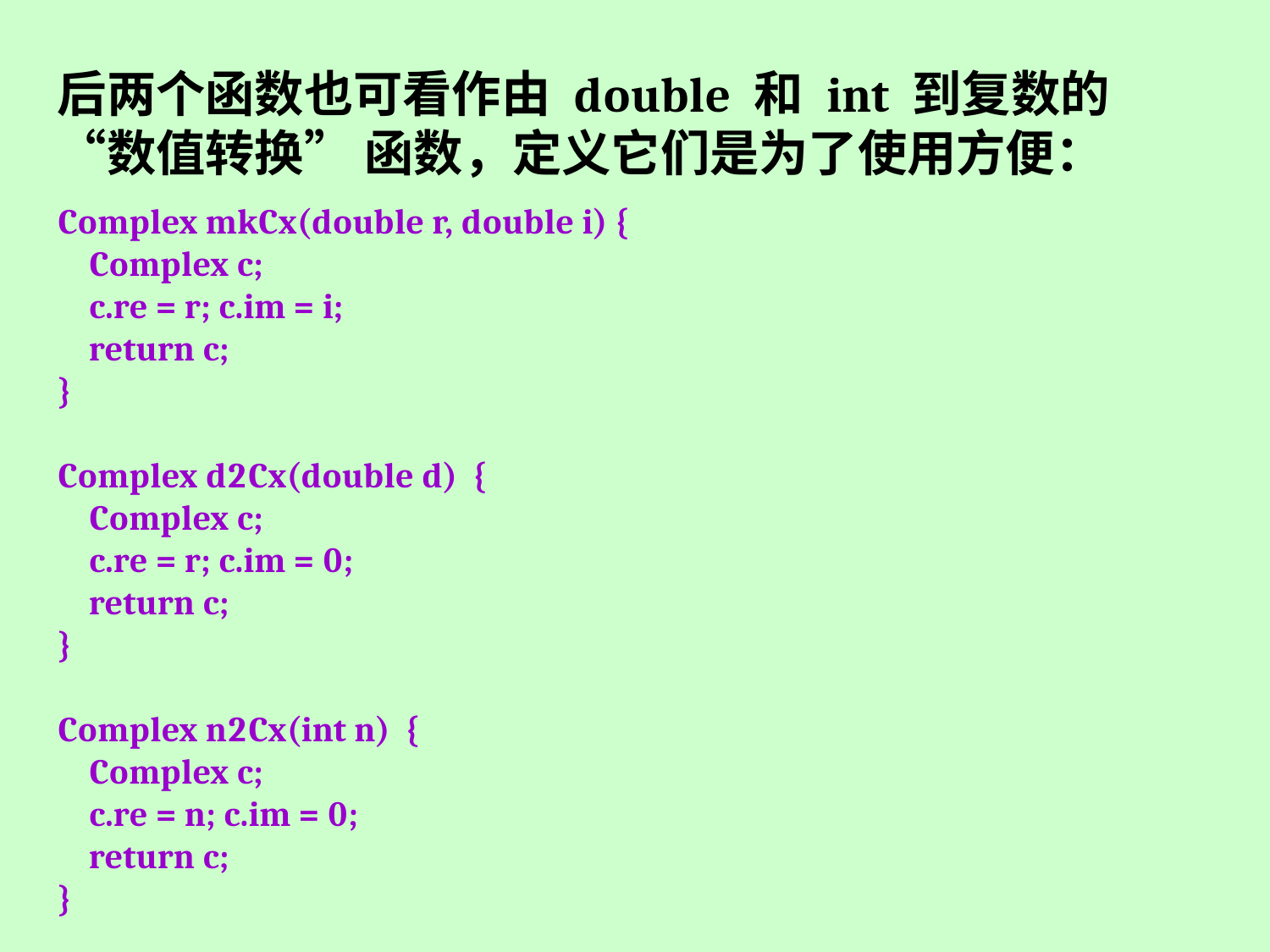

后两个函数也可看作由 double 和 int 到复数的“数值转换” 函数，定义它们是为了使用方便：
Complex mkCx(double r, double i) {
    Complex c;
    c.re = r; c.im = i;
    return c;
}

Complex d2Cx(double d)  {
    Complex c;
    c.re = r; c.im = 0;
    return c;
}

Complex n2Cx(int n)  {
    Complex c;
    c.re = n; c.im = 0;
    return c;
}
56